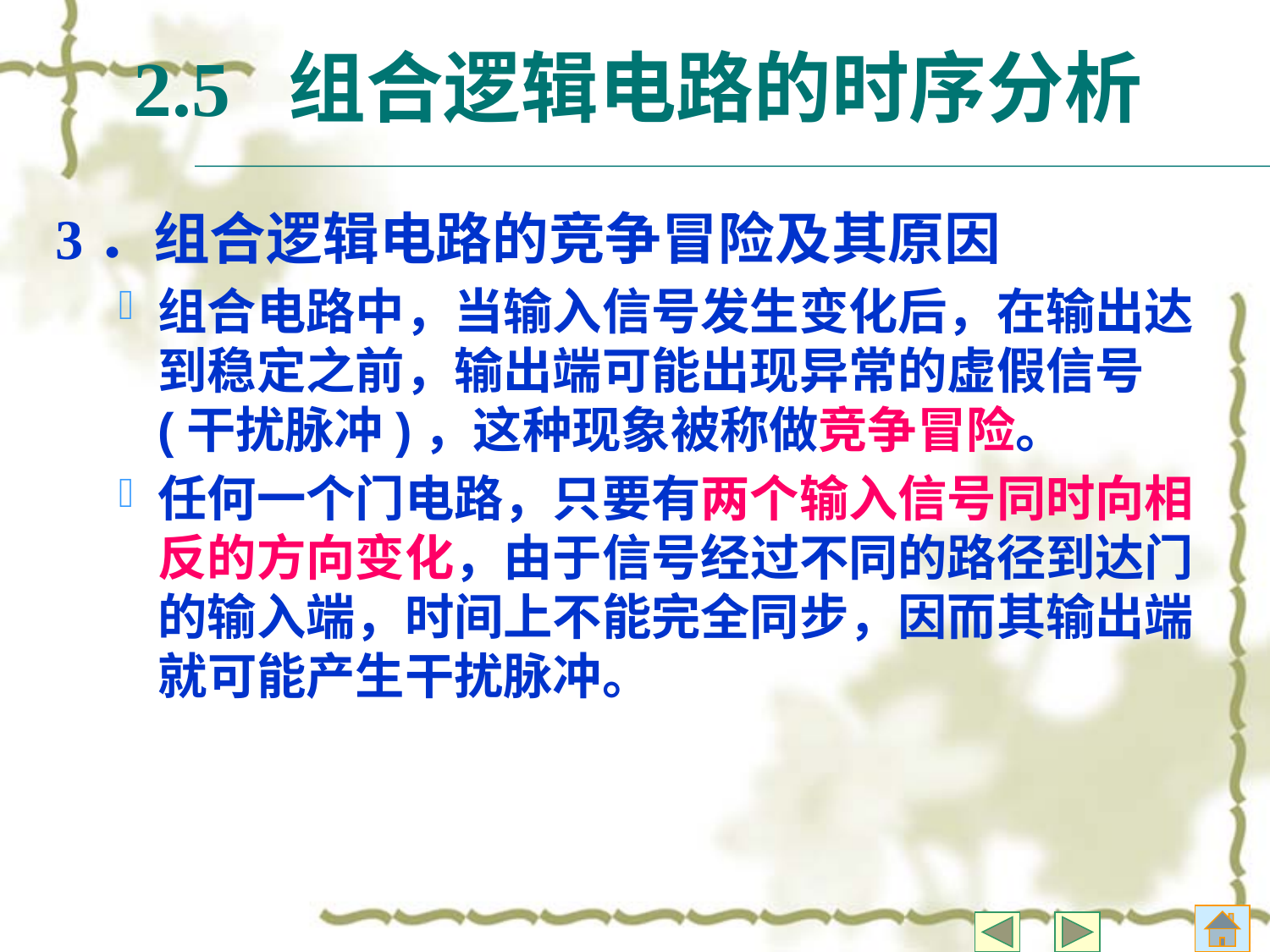

# 2.5  组合逻辑电路的时序分析
3．组合逻辑电路的竞争冒险及其原因
组合电路中，当输入信号发生变化后，在输出达到稳定之前，输出端可能出现异常的虚假信号(干扰脉冲)，这种现象被称做竞争冒险。
任何一个门电路，只要有两个输入信号同时向相反的方向变化，由于信号经过不同的路径到达门的输入端，时间上不能完全同步，因而其输出端就可能产生干扰脉冲。